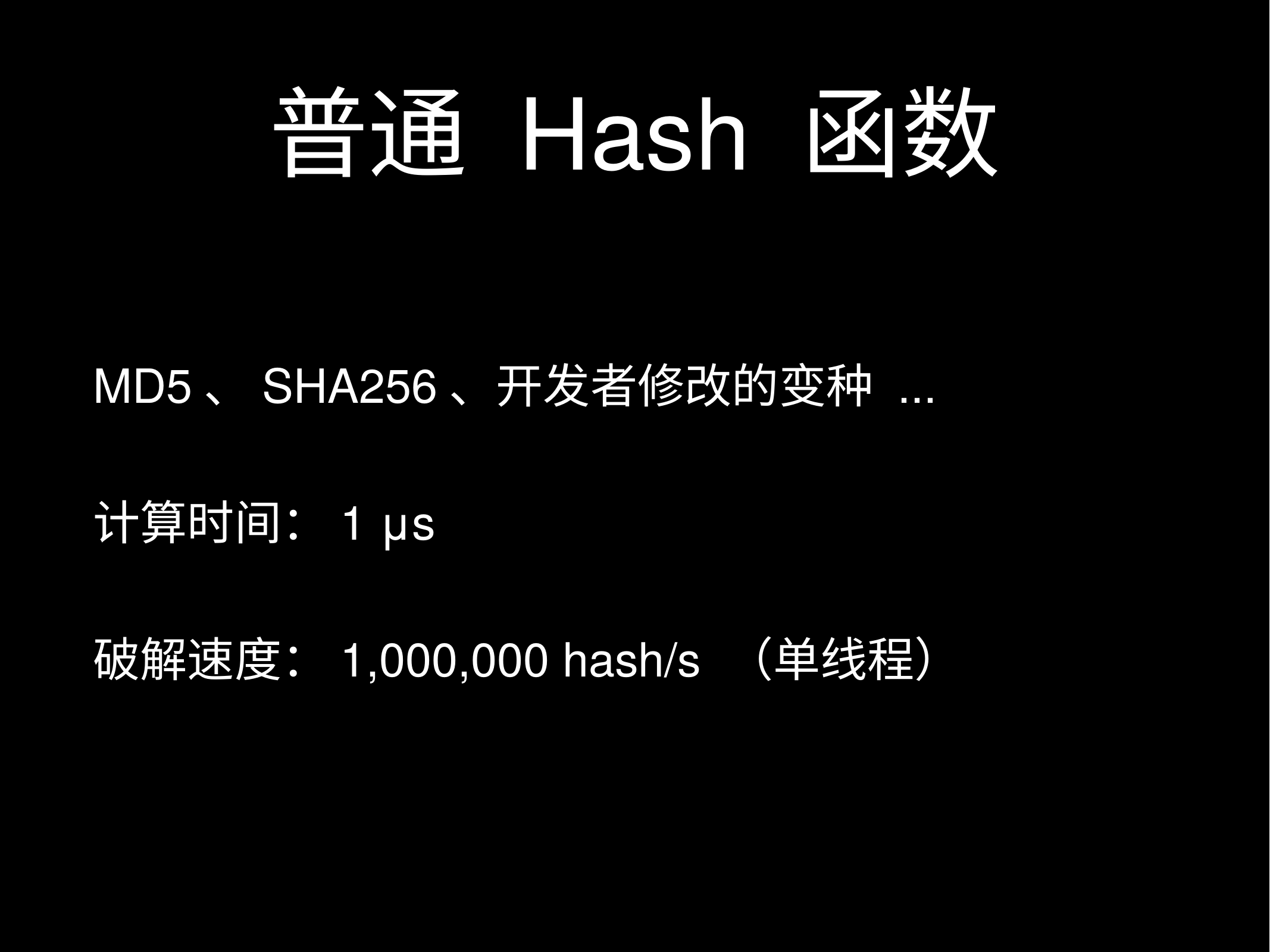

# 普通 Hash 函数
MD5、SHA256、开发者修改的变种 ...
计算时间：1 μs
破解速度：1,000,000 hash/s （单线程）